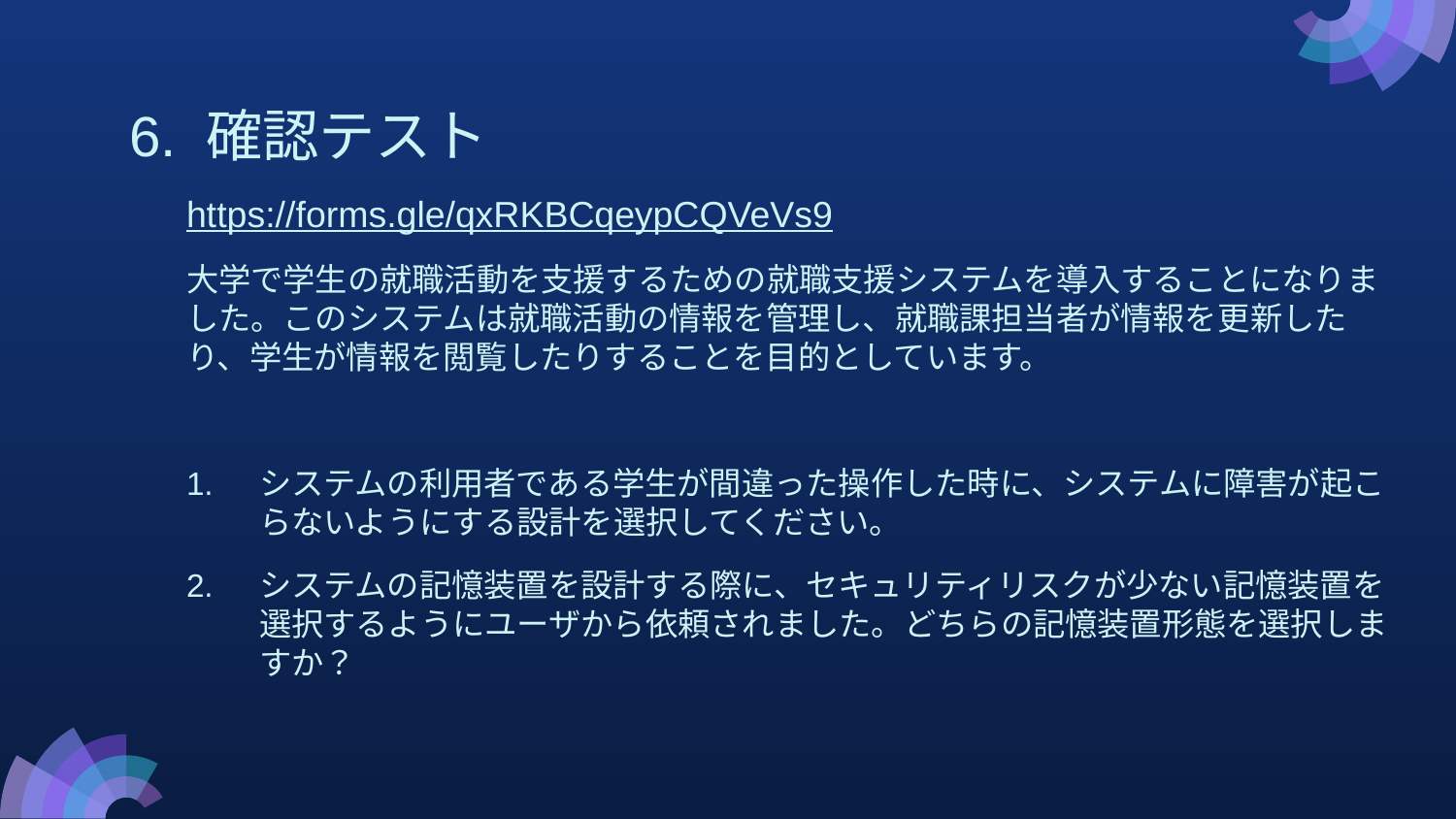

# 6. 確認テスト
https://forms.gle/qxRKBCqeypCQVeVs9
大学で学生の就職活動を支援するための就職支援システムを導入することになりました。このシステムは就職活動の情報を管理し、就職課担当者が情報を更新したり、学生が情報を閲覧したりすることを目的としています。

システムの利用者である学生が間違った操作した時に、システムに障害が起こらないようにする設計を選択してください。
システムの記憶装置を設計する際に、セキュリティリスクが少ない記憶装置を選択するようにユーザから依頼されました。どちらの記憶装置形態を選択しますか？